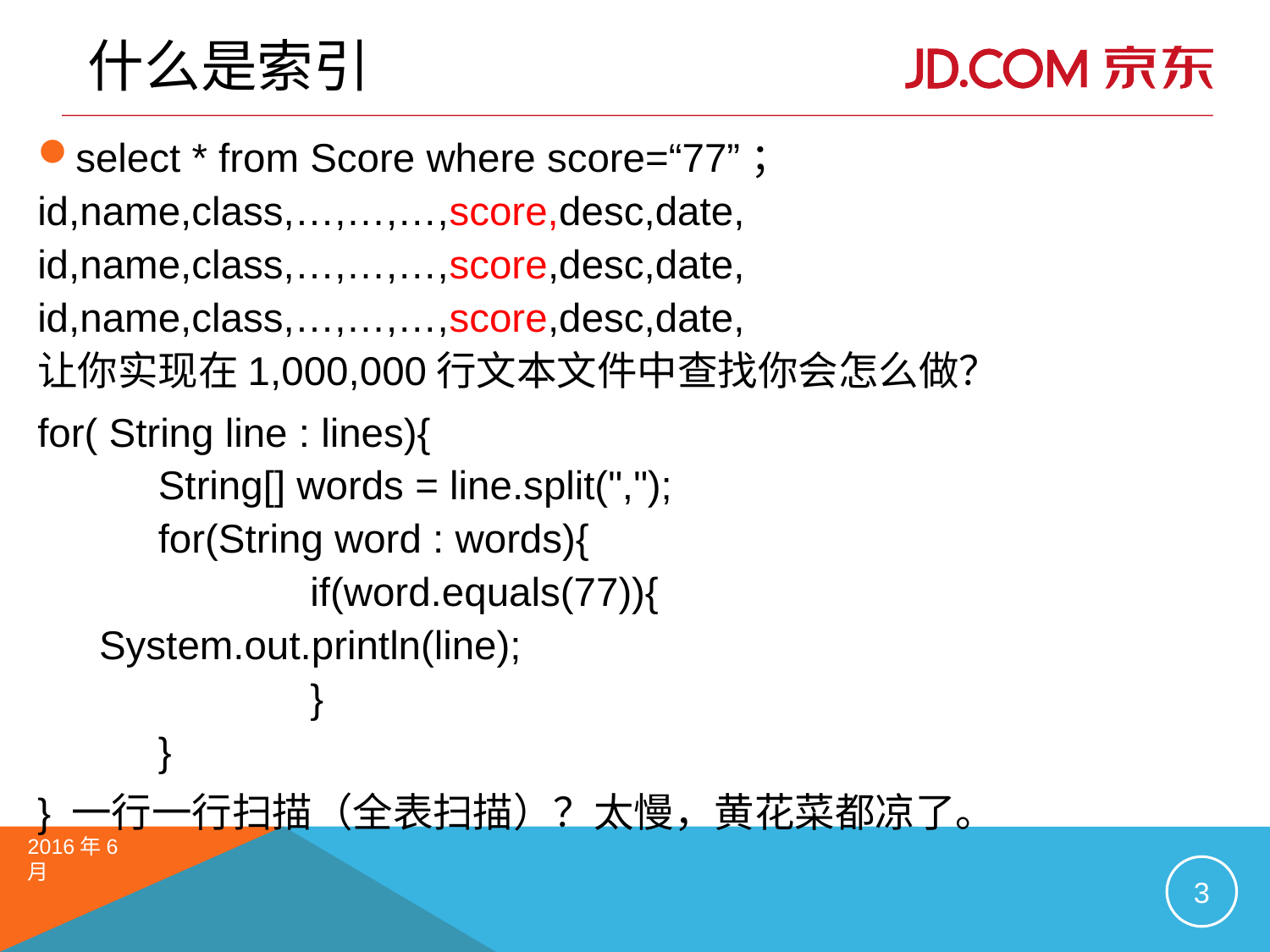

# 什么是索引
select * from Score where score=“77”；
id,name,class,…,…,…,score,desc,date,
id,name,class,…,…,…,score,desc,date,
id,name,class,…,…,…,score,desc,date,
让你实现在1,000,000行文本文件中查找你会怎么做？
for( String line : lines){
	String[] words = line.split(",");
	for(String word : words){
		if(word.equals(77)){
			System.out.println(line);
		}
	}
} 一行一行扫描（全表扫描）？太慢，黄花菜都凉了。
2016年6月
3